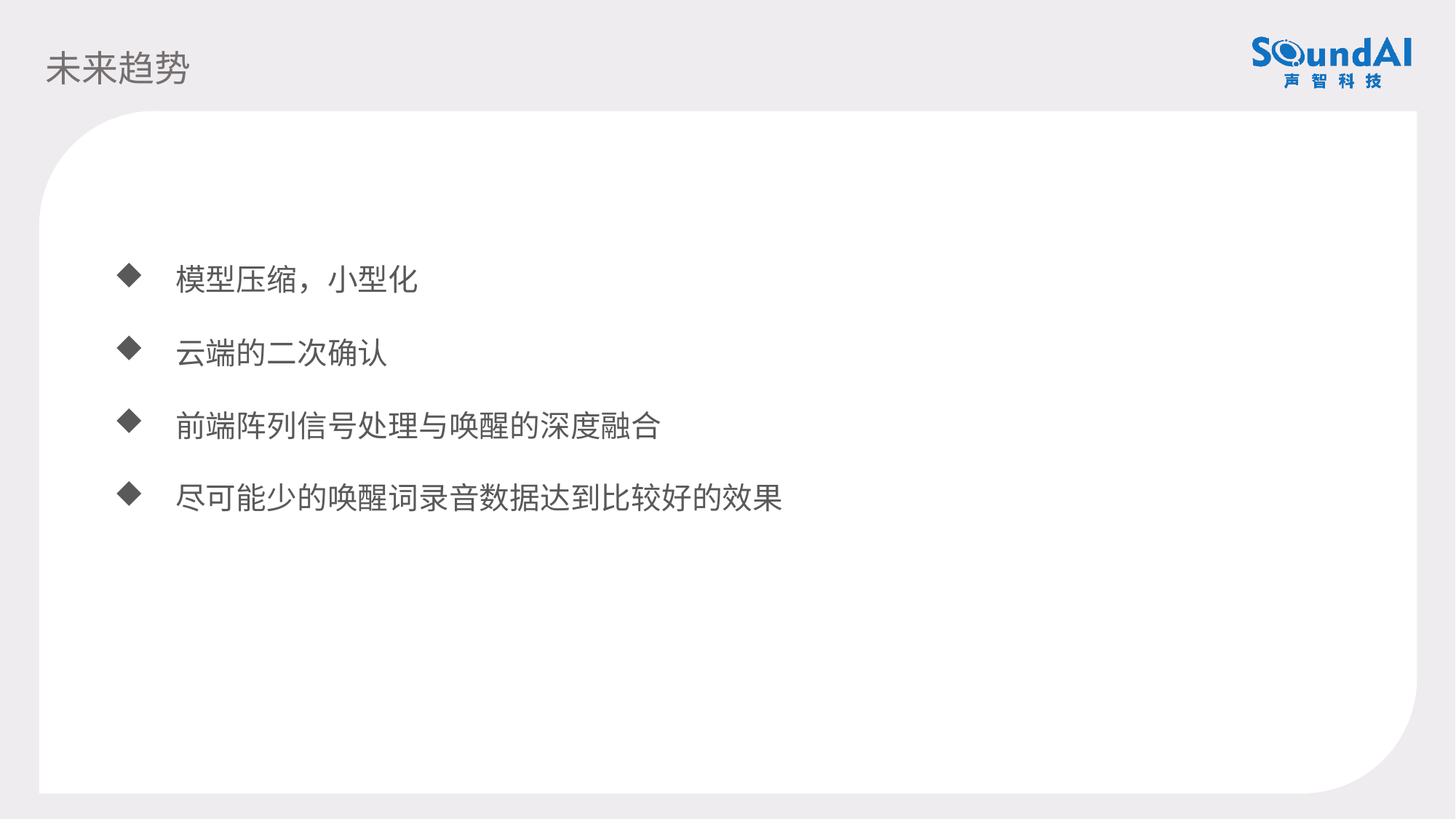

未来趋势

模型压缩，小型化
云端的二次确认
前端阵列信号处理与唤醒的深度融合
尽可能少的唤醒词录音数据达到比较好的效果